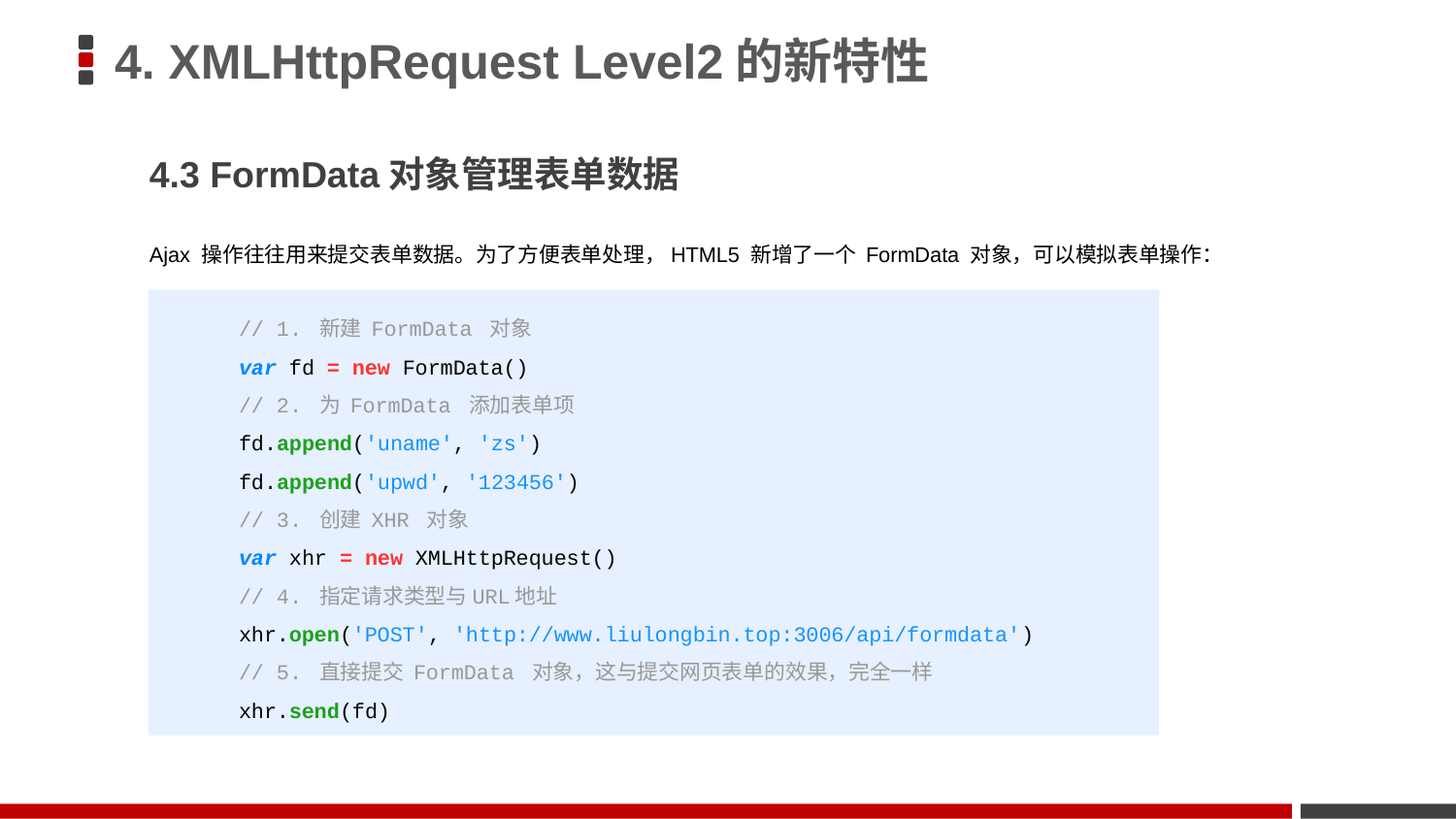

# 4. XMLHttpRequest Level2的新特性
4.3 FormData对象管理表单数据
Ajax 操作往往用来提交表单数据。为了方便表单处理，HTML5 新增了一个 FormData 对象，可以模拟表单操作：
      // 1. 新建 FormData 对象
      var fd = new FormData()
      // 2. 为 FormData 添加表单项
      fd.append('uname', 'zs')
      fd.append('upwd', '123456')
      // 3. 创建 XHR 对象
      var xhr = new XMLHttpRequest()
      // 4. 指定请求类型与URL地址
      xhr.open('POST', 'http://www.liulongbin.top:3006/api/formdata')
      // 5. 直接提交 FormData 对象，这与提交网页表单的效果，完全一样
      xhr.send(fd)